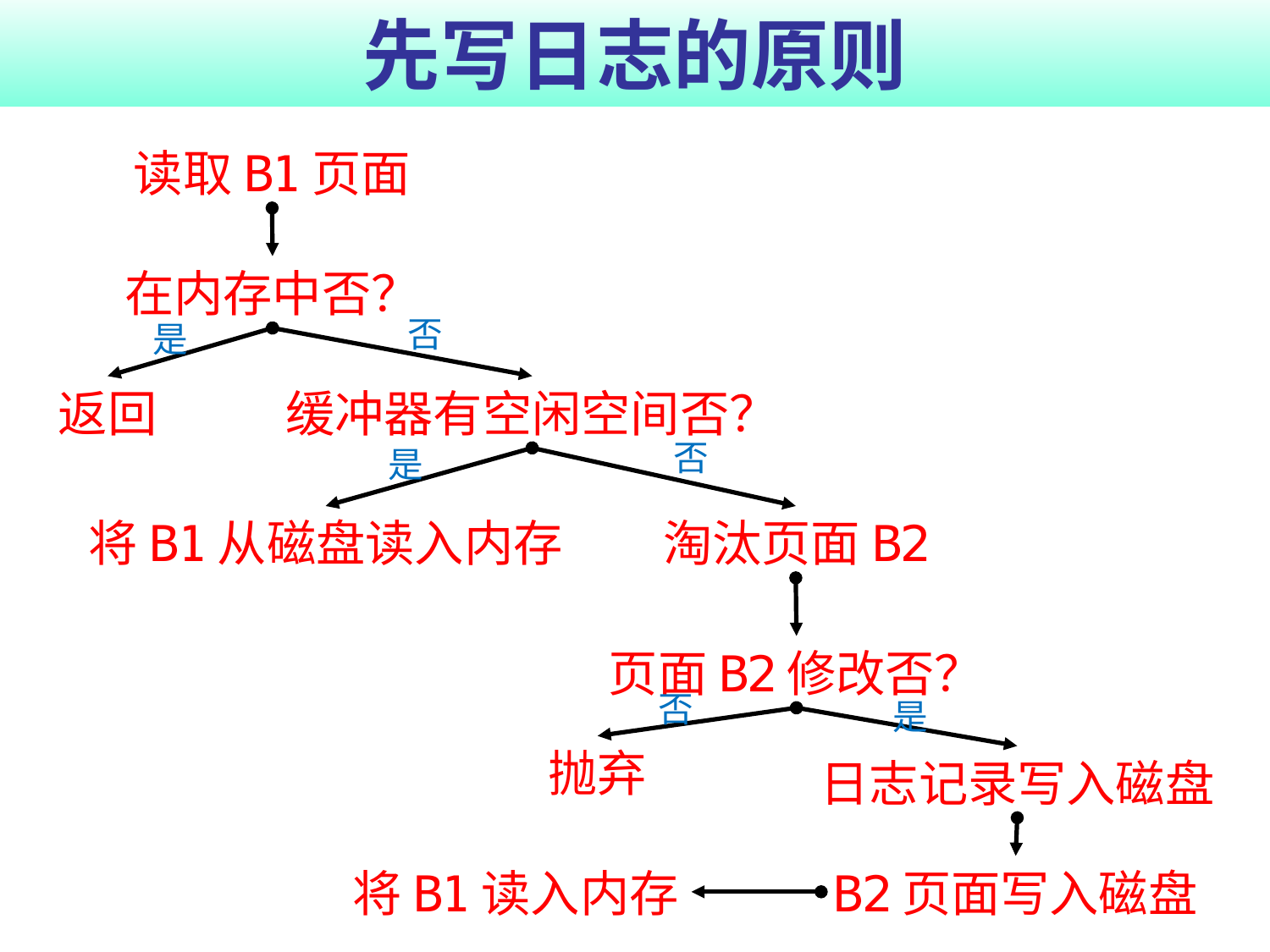

# 先写日志的原则
读取B1页面
在内存中否？
否
是
返回
缓冲器有空闲空间否？
否
是
将B1从磁盘读入内存
淘汰页面B2
页面B2修改否？
否
是
抛弃
日志记录写入磁盘
将B1读入内存
B2页面写入磁盘